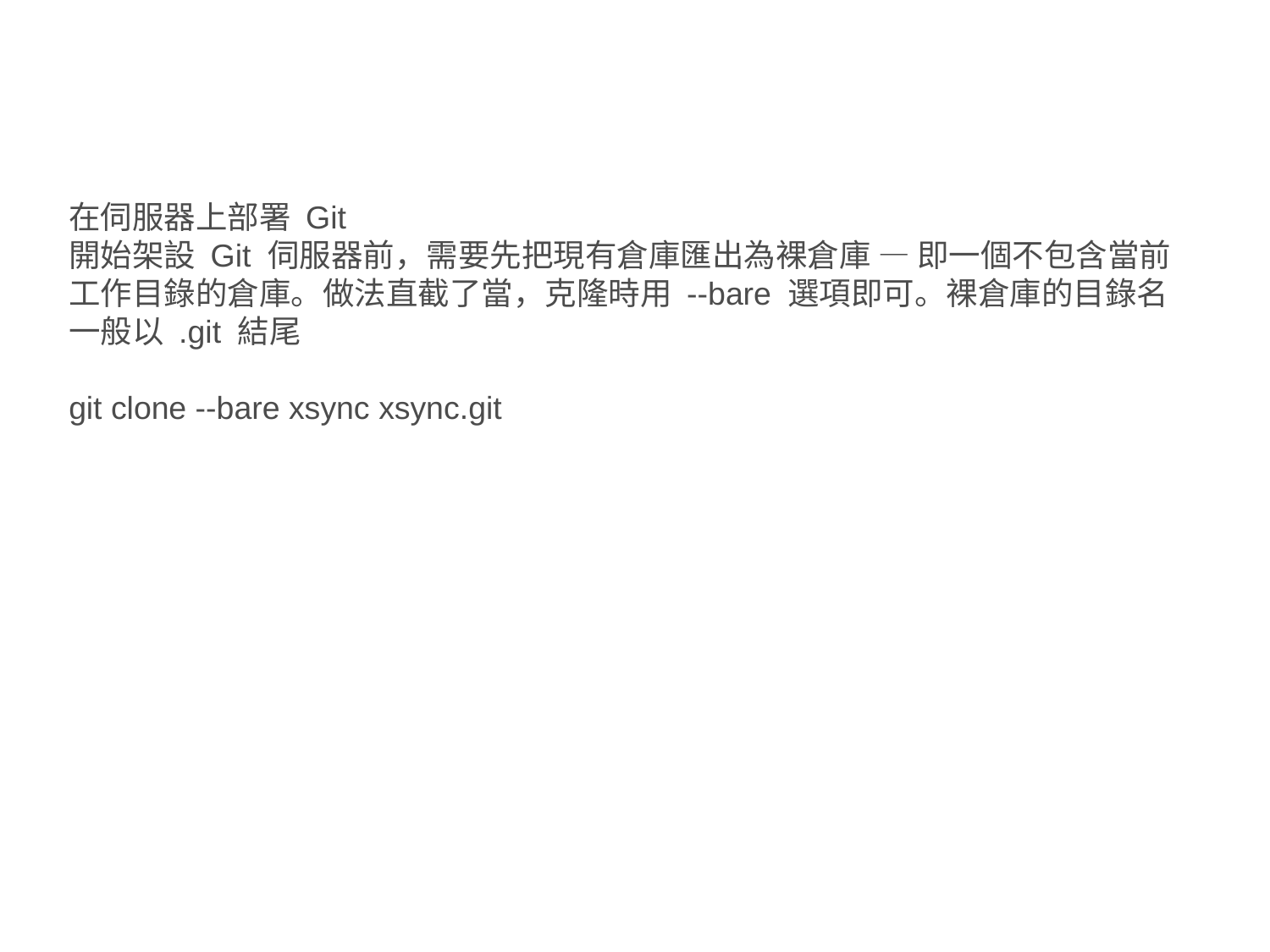

在伺服器上部署 Git
開始架設 Git 伺服器前，需要先把現有倉庫匯出為裸倉庫 — 即一個不包含當前工作目錄的倉庫。做法直截了當，克隆時用 --bare 選項即可。裸倉庫的目錄名一般以 .git 結尾

git clone --bare xsync xsync.git